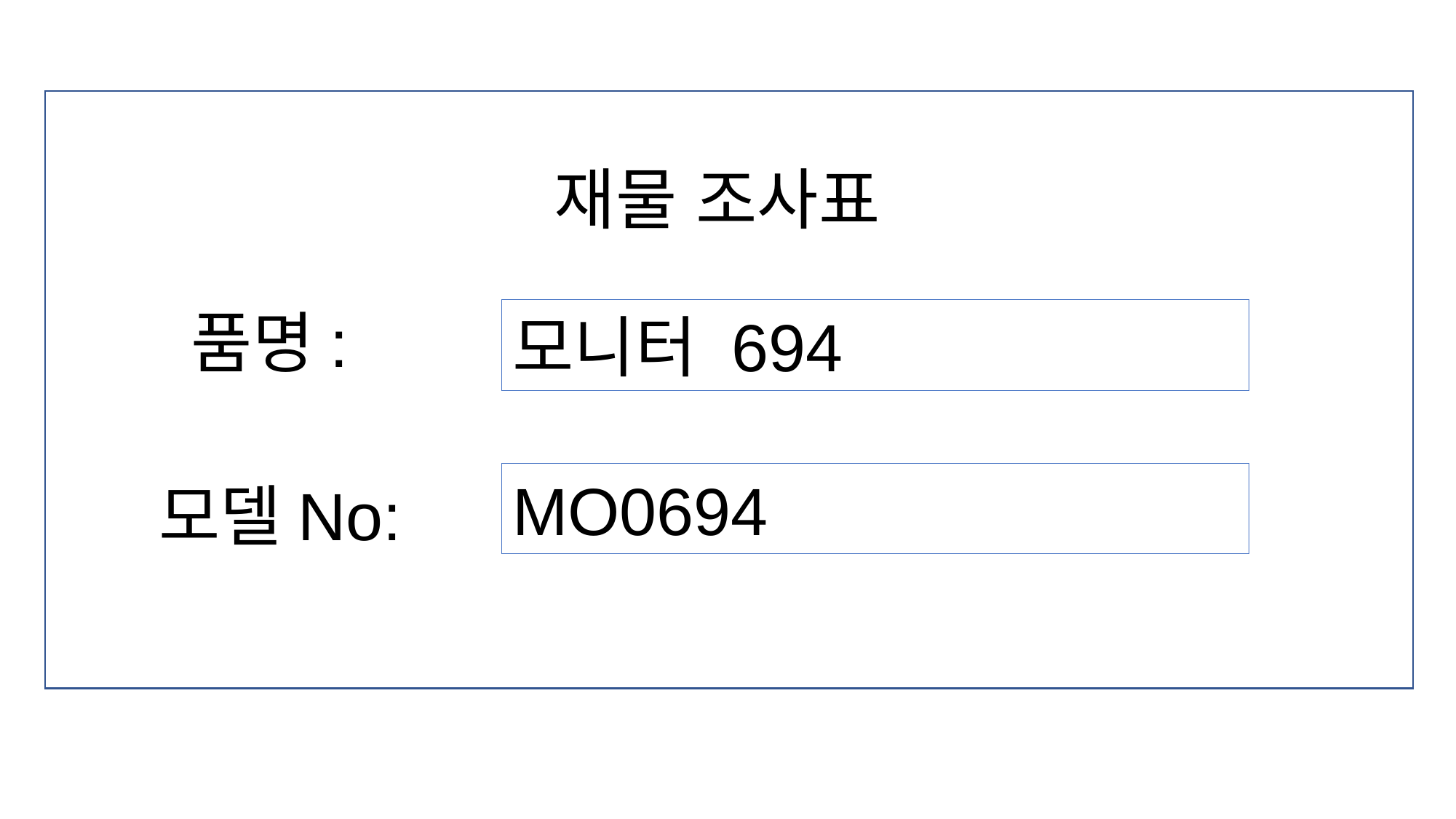

재물 조사표
품명:
모니터 694
MO0694
모델No: